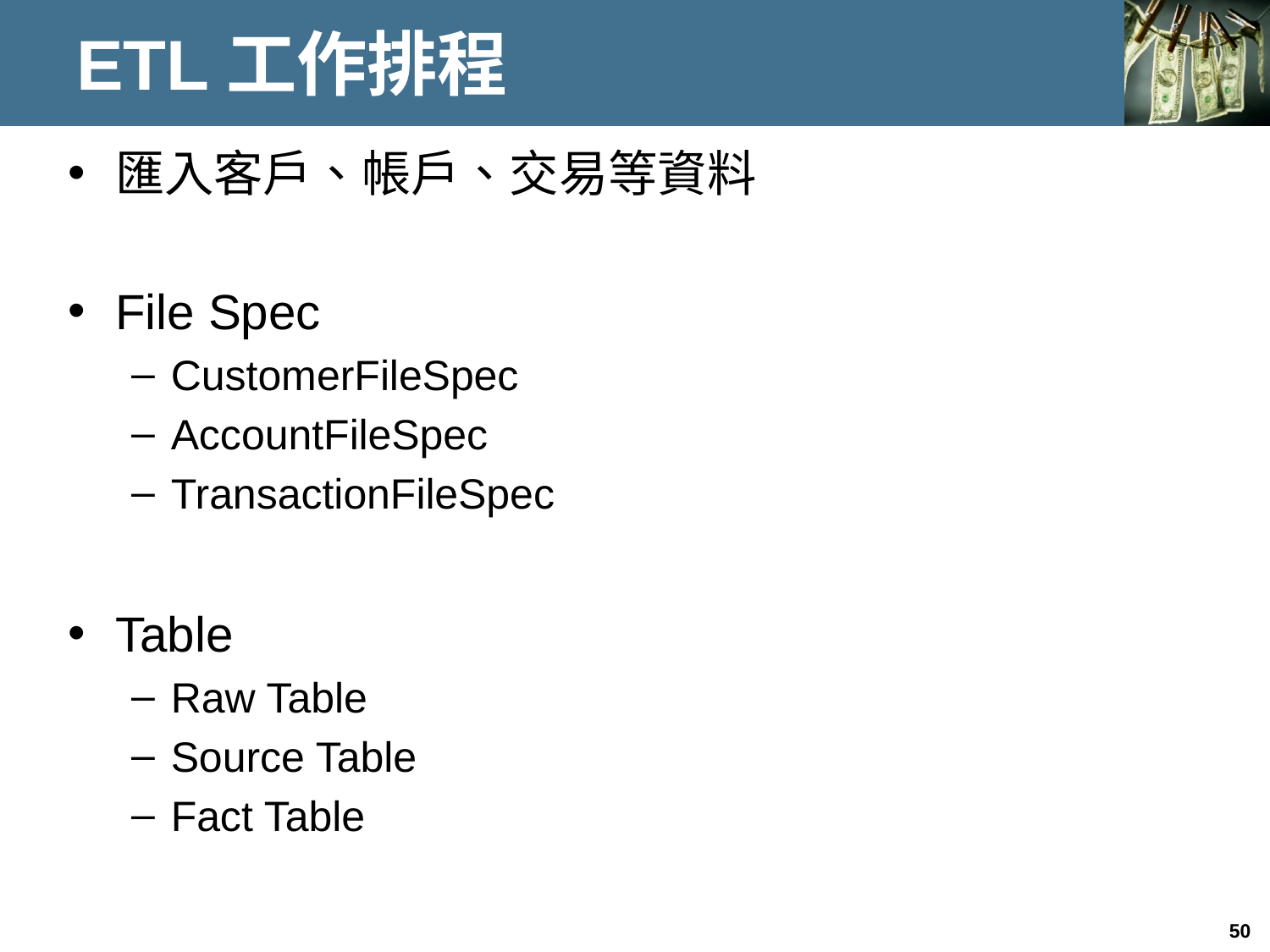

# ETL工作排程
匯入客戶、帳戶、交易等資料

File Spec
CustomerFileSpec
AccountFileSpec
TransactionFileSpec

Table
Raw Table
Source Table
Fact Table

50